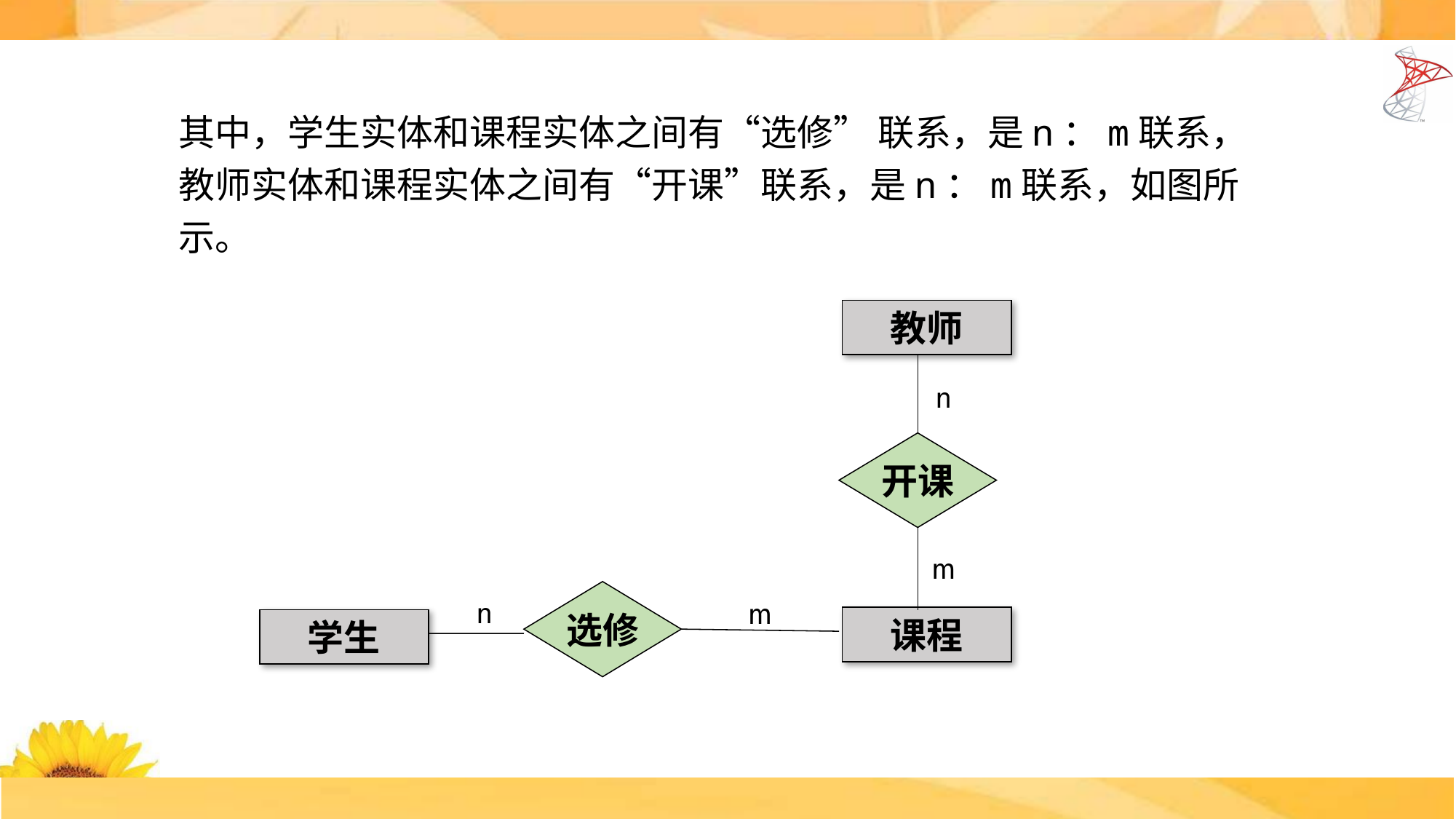

其中，学生实体和课程实体之间有“选修” 联系，是n：m联系，教师实体和课程实体之间有“开课”联系，是n：m联系，如图所示。
教师

n
开课

m
选修
n
m
课程
学生